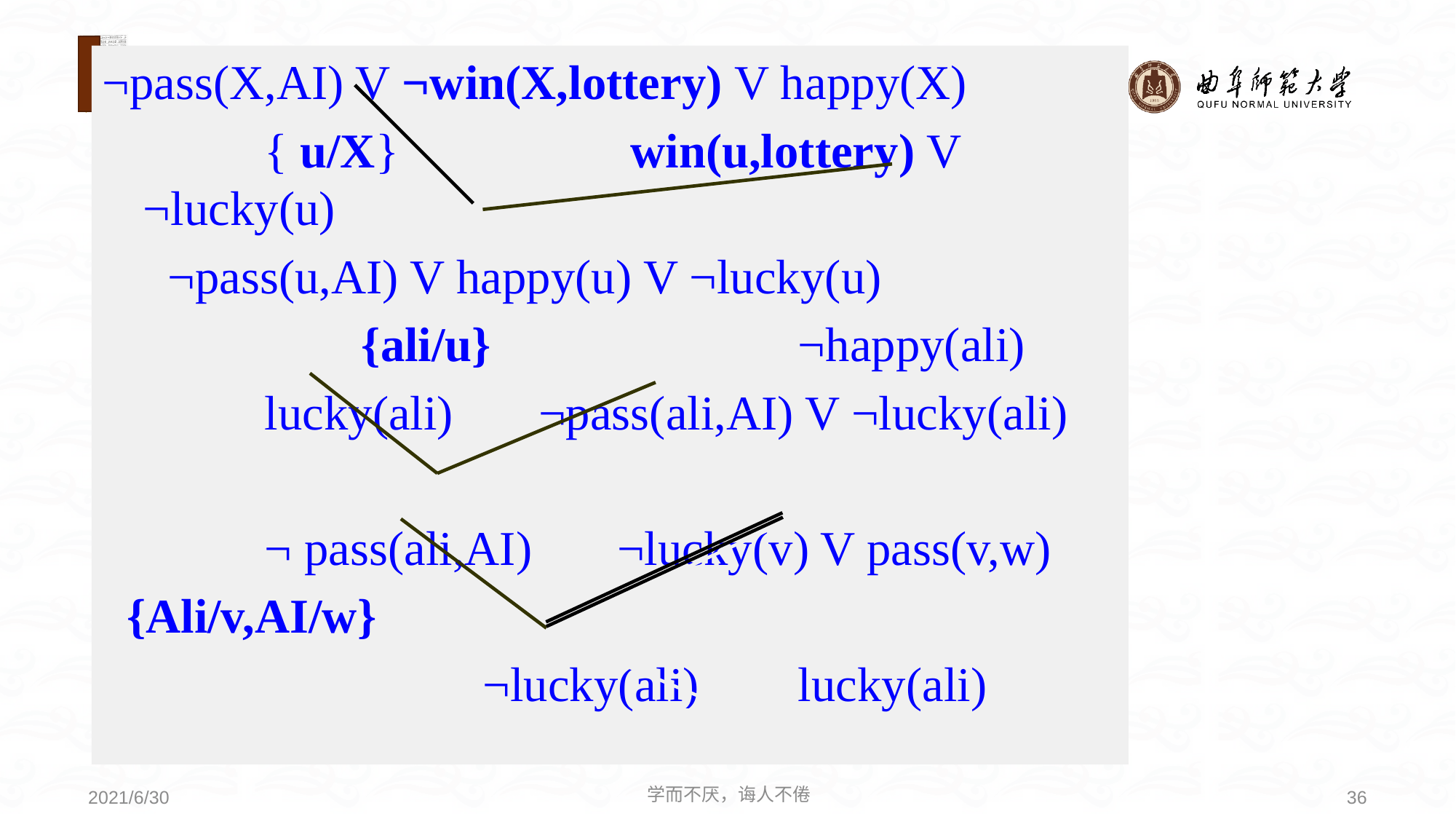

¬pass(X,AI) V ¬win(X,lottery) V happy(X)
		 { u/X}                   win(u,lottery) V ¬lucky(u)
	  ¬pass(u,AI) V happy(u) V ¬lucky(u)
			{ali/u}			¬happy(ali)
		 lucky(ali)       ¬pass(ali,AI) V ¬lucky(ali)

		 ¬ pass(ali,AI)       ¬lucky(v) V pass(v,w)
  {Ali/v,AI/w}
				 ¬lucky(ali)	lucky(ali)
#

学而不厌，诲人不倦
36
2021/6/30